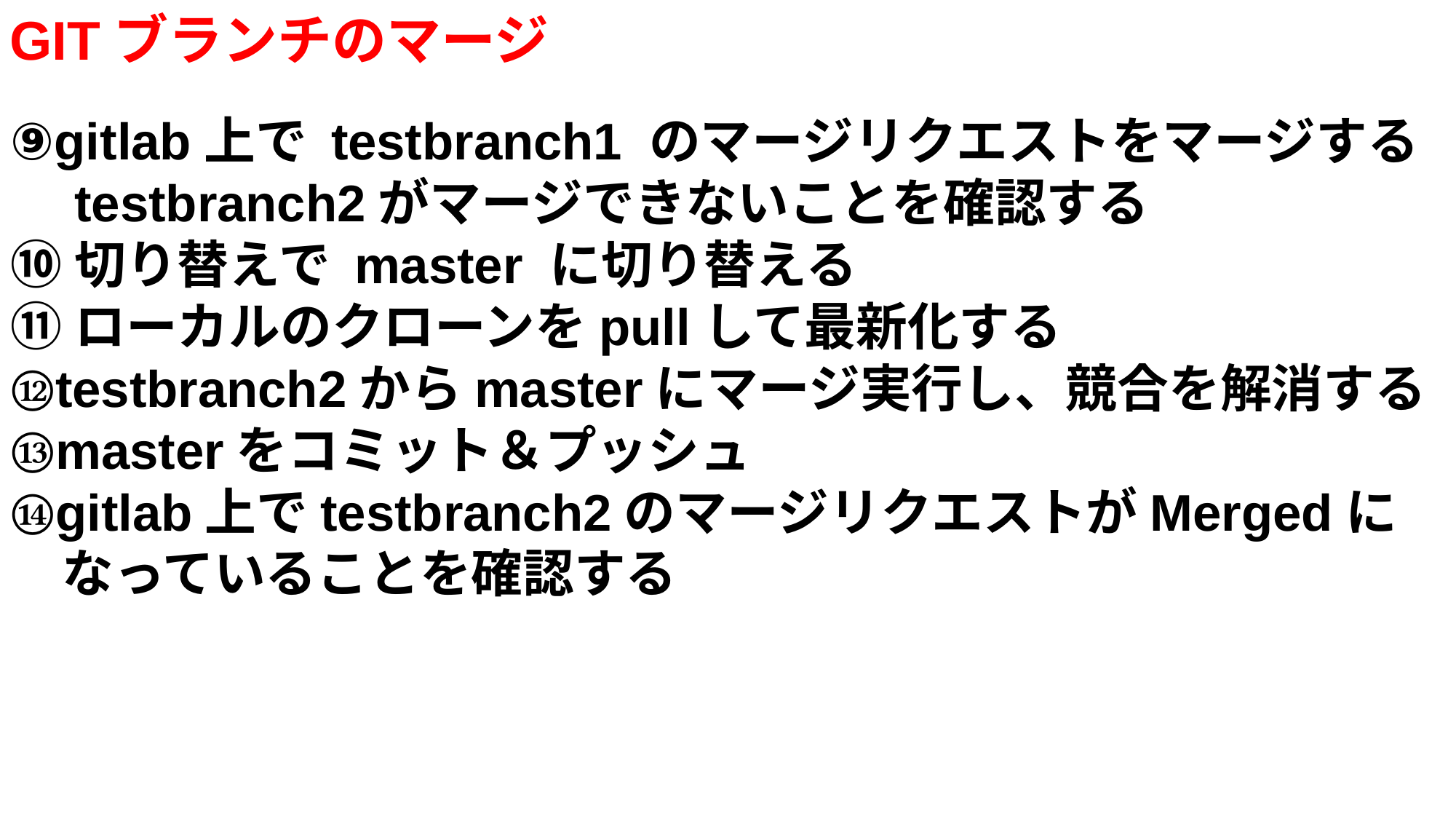

GITブランチのマージ
⑨gitlab上で testbranch1 のマージリクエストをマージする
　testbranch2がマージできないことを確認する
⑩切り替えで master に切り替える
⑪ローカルのクローンをpullして最新化する
⑫testbranch2からmasterにマージ実行し、競合を解消する
⑬masterをコミット＆プッシュ
⑭gitlab上でtestbranch2のマージリクエストがMergedに
　なっていることを確認する